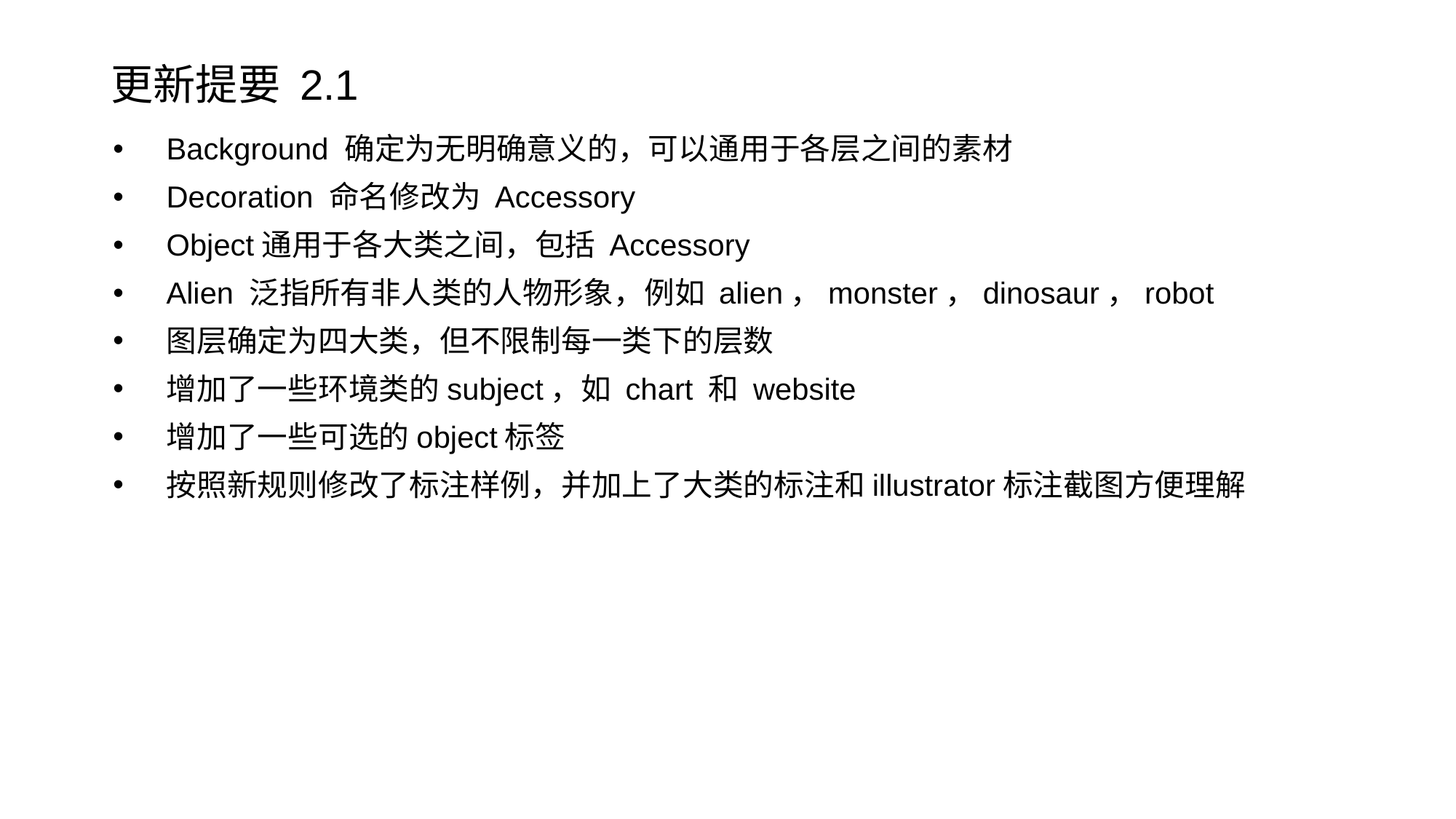

# 更新提要 2.1
Background 确定为无明确意义的，可以通用于各层之间的素材
Decoration 命名修改为 Accessory
Object通用于各大类之间，包括 Accessory
Alien 泛指所有非人类的人物形象，例如 alien，monster，dinosaur，robot
图层确定为四大类，但不限制每一类下的层数
增加了一些环境类的subject，如 chart 和 website
增加了一些可选的object标签
按照新规则修改了标注样例，并加上了大类的标注和illustrator标注截图方便理解